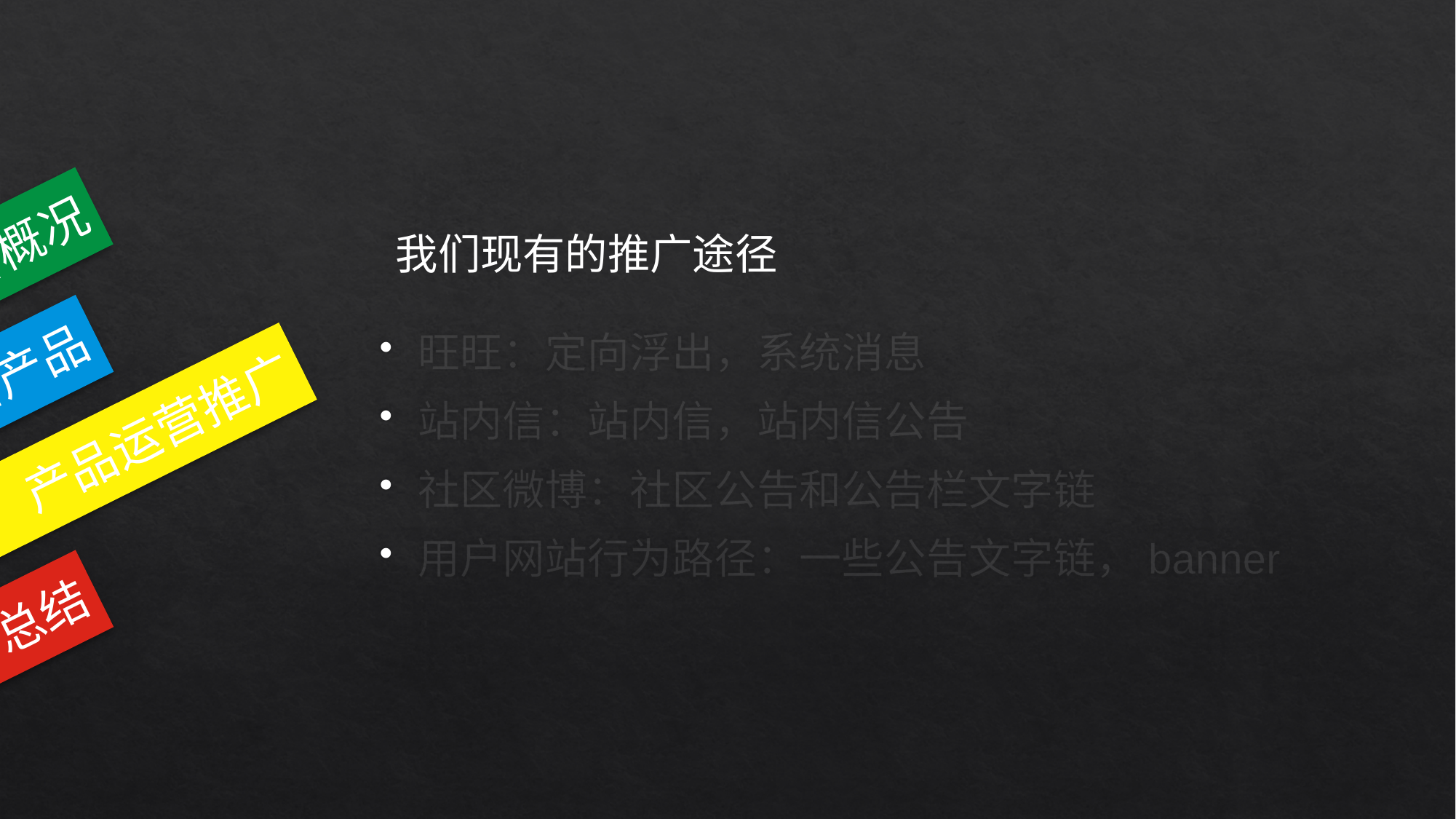

我们现有的推广途径
旺旺：定向浮出，系统消息
站内信：站内信，站内信公告
社区微博：社区公告和公告栏文字链
用户网站行为路径：一些公告文字链，banner